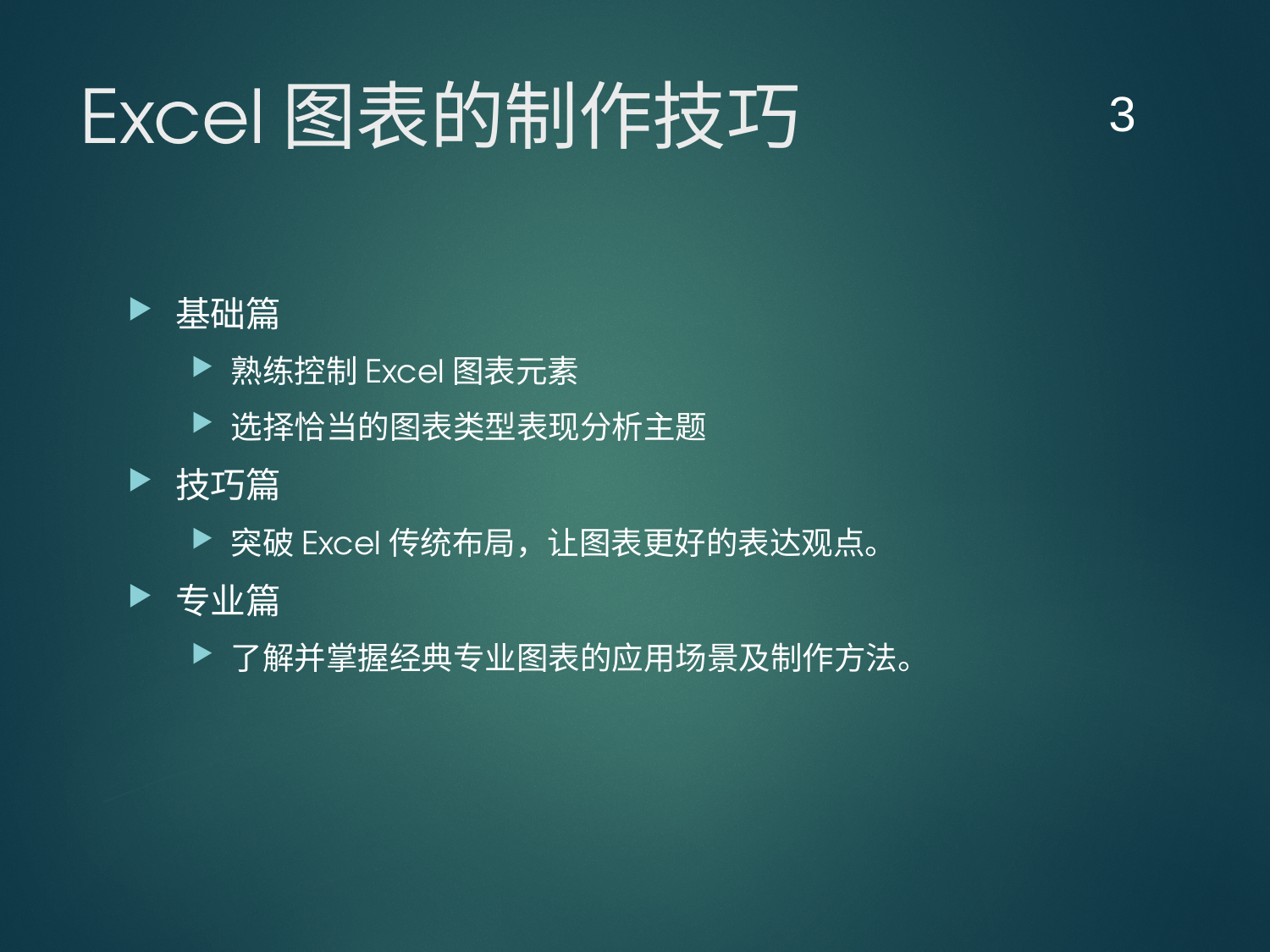

3
# Excel图表的制作技巧
基础篇
熟练控制Excel图表元素
选择恰当的图表类型表现分析主题
技巧篇
突破Excel传统布局，让图表更好的表达观点。
专业篇
了解并掌握经典专业图表的应用场景及制作方法。